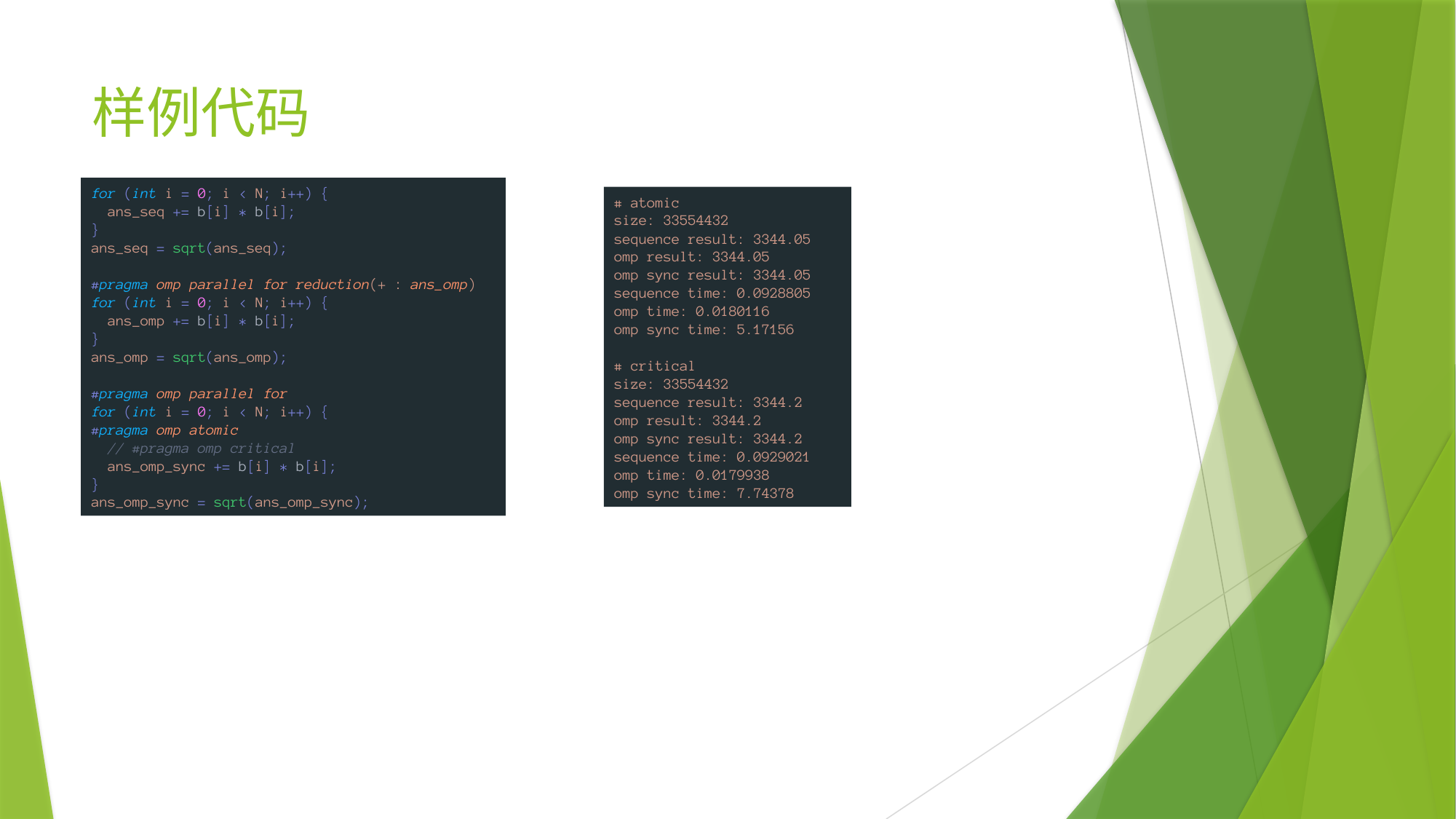

# 样例代码
for (int i = 0; i < N; i++) {
  ans_seq += b[i] * b[i];
}
ans_seq = sqrt(ans_seq);
#pragma omp parallel for reduction(+ : ans_omp)
for (int i = 0; i < N; i++) {
  ans_omp += b[i] * b[i];
}
ans_omp = sqrt(ans_omp);
#pragma omp parallel for
for (int i = 0; i < N; i++) {
#pragma omp atomic
  // #pragma omp critical
  ans_omp_sync += b[i] * b[i];
}
ans_omp_sync = sqrt(ans_omp_sync);
# atomic
size: 33554432
sequence result: 3344.05
omp result: 3344.05
omp sync result: 3344.05
sequence time: 0.0928805
omp time: 0.0180116
omp sync time: 5.17156
# critical
size: 33554432
sequence result: 3344.2
omp result: 3344.2
omp sync result: 3344.2
sequence time: 0.0929021
omp time: 0.0179938
omp sync time: 7.74378